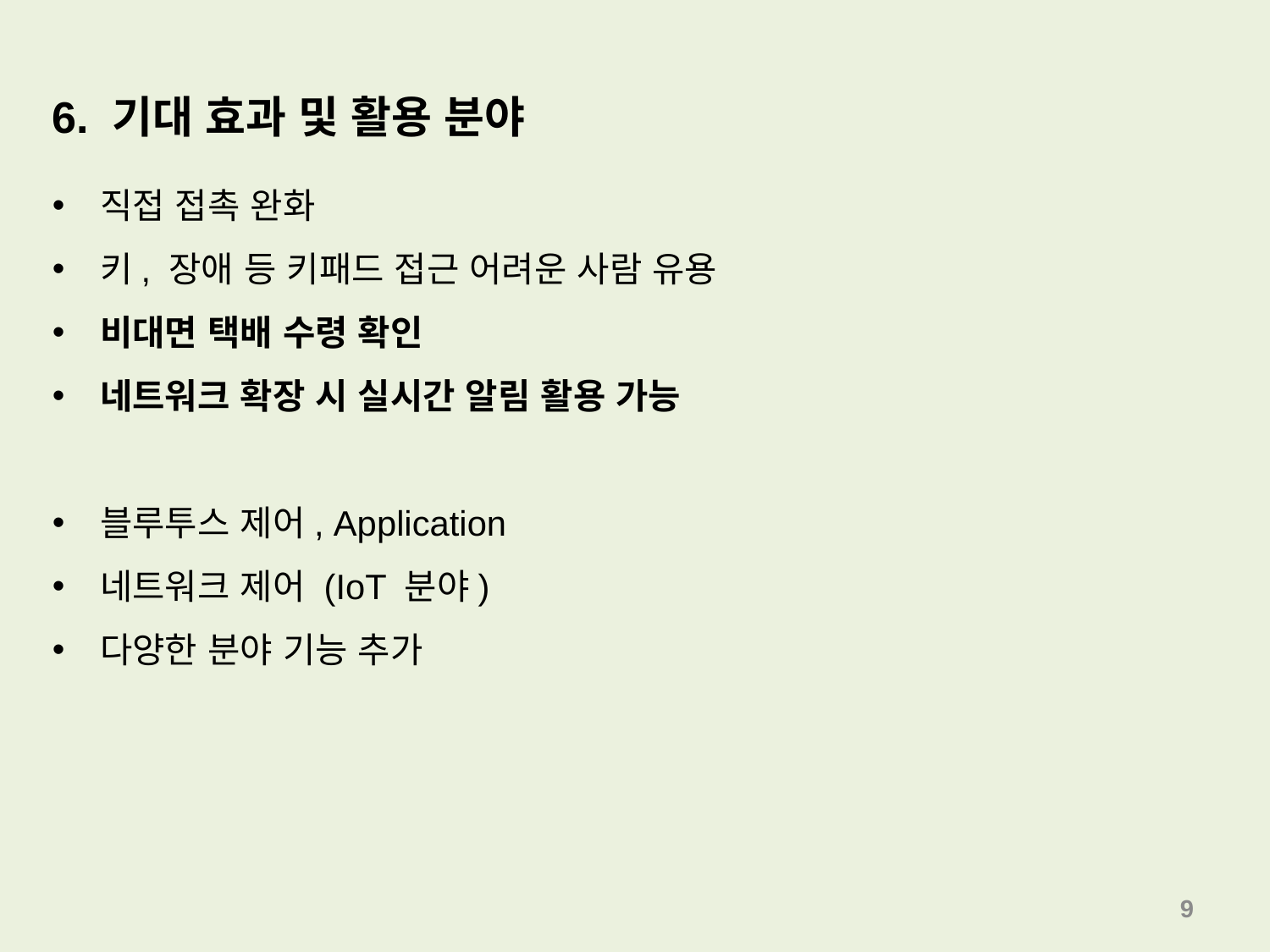

6. 기대 효과 및 활용 분야
직접 접촉 완화
키, 장애 등 키패드 접근 어려운 사람 유용
비대면 택배 수령 확인
네트워크 확장 시 실시간 알림 활용 가능

블루투스 제어, Application
네트워크 제어 (IoT 분야)
다양한 분야 기능 추가
9